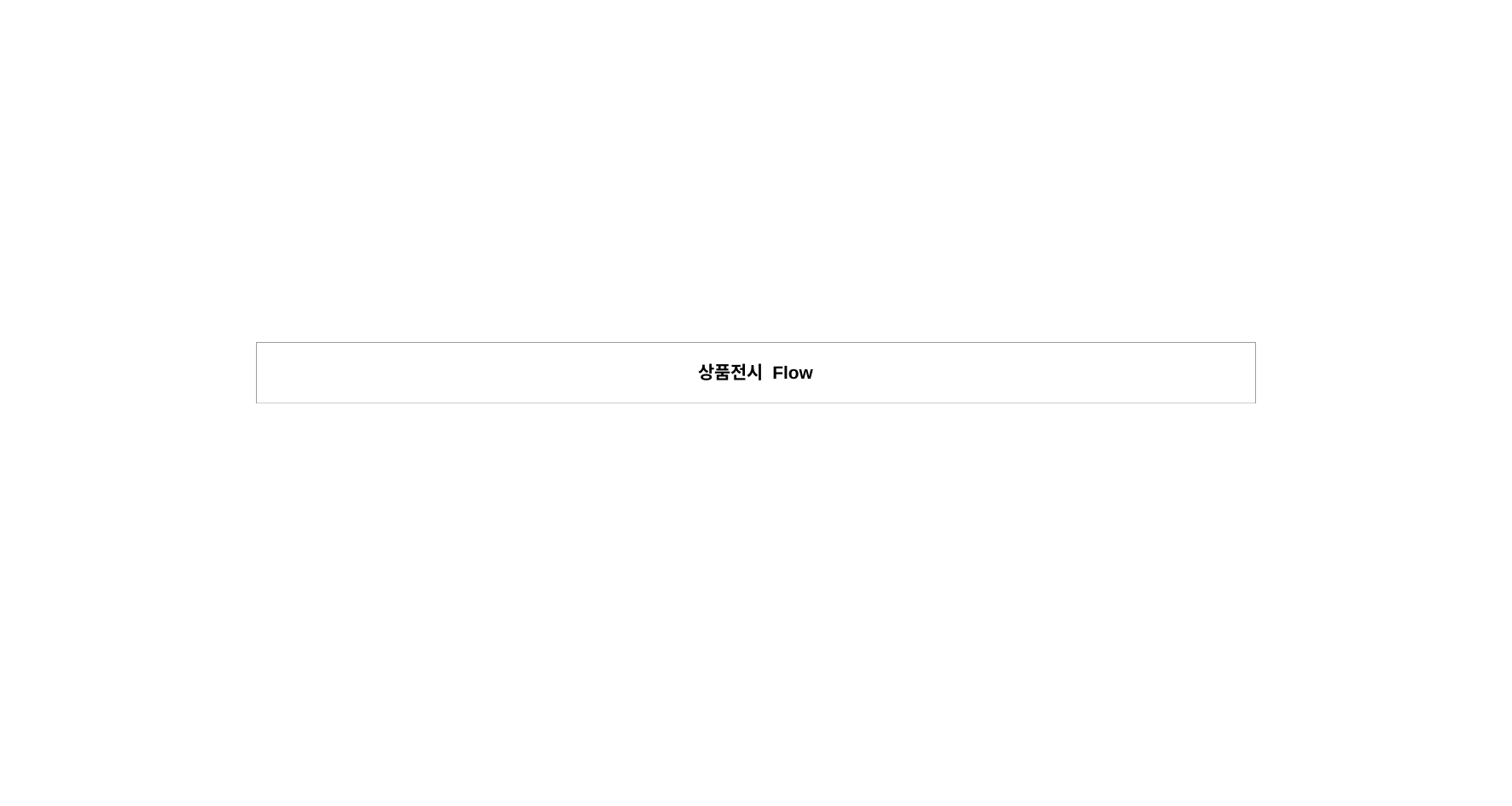

| 상품전시 Flow |
| --- |